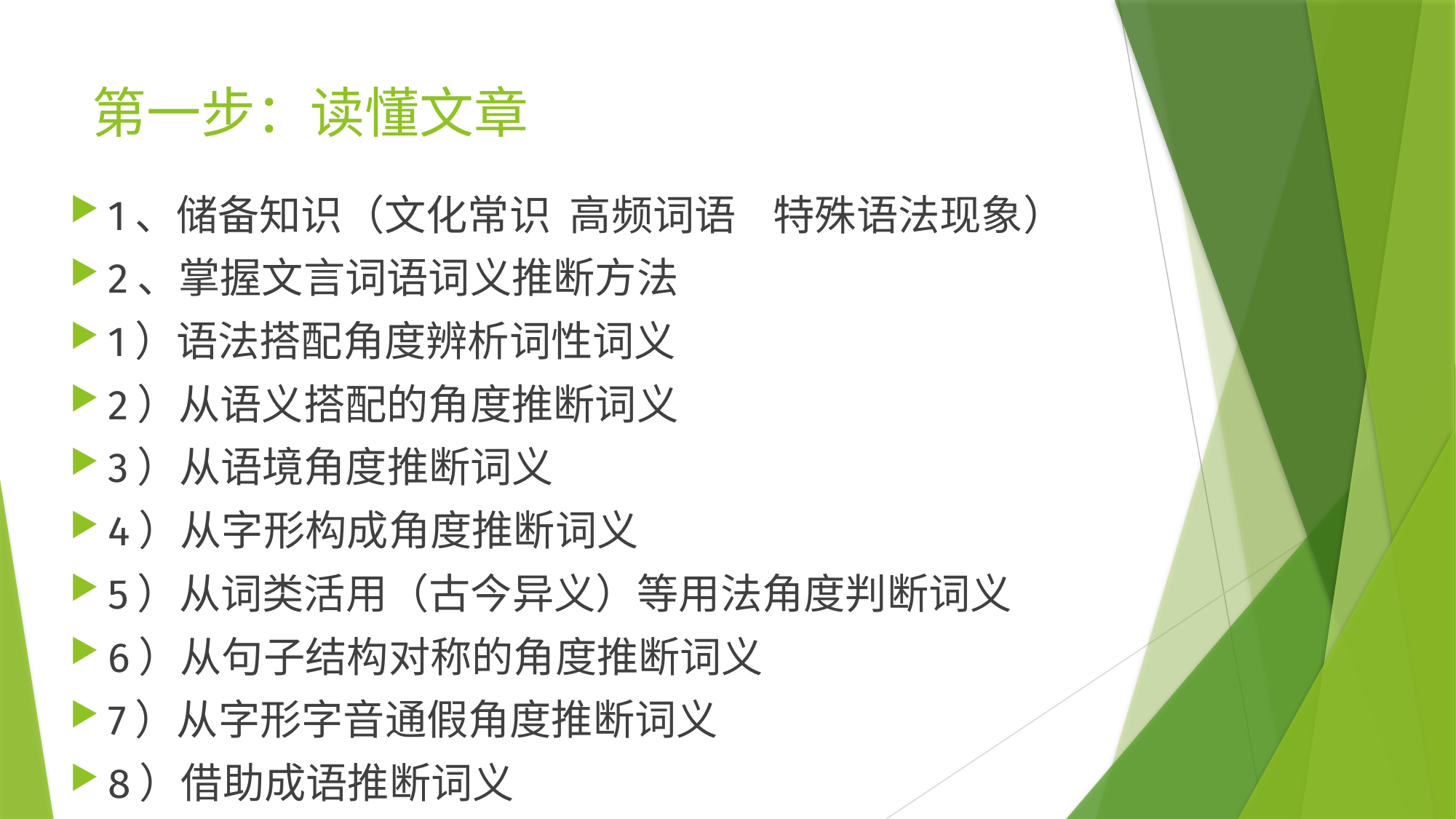

# 第一步：读懂文章
1、储备知识（文化常识  高频词语    特殊语法现象）
2、掌握文言词语词义推断方法
1）语法搭配角度辨析词性词义
2）从语义搭配的角度推断词义
3）从语境角度推断词义
4）从字形构成角度推断词义
5）从词类活用（古今异义）等用法角度判断词义
6）从句子结构对称的角度推断词义
7）从字形字音通假角度推断词义
8）借助成语推断词义